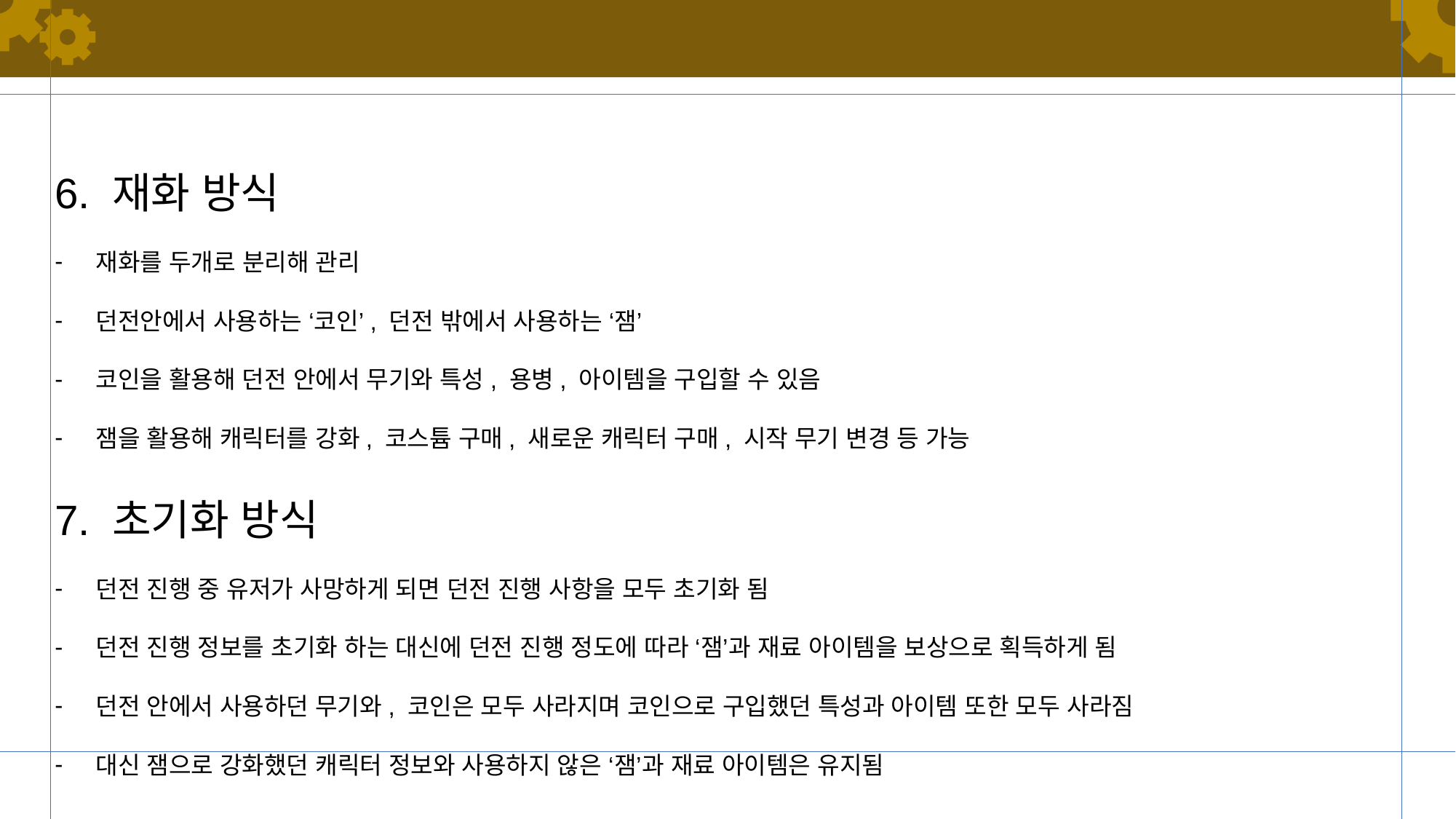

#
6. 재화 방식
재화를 두개로 분리해 관리
던전안에서 사용하는 ‘코인’, 던전 밖에서 사용하는 ‘잼’
코인을 활용해 던전 안에서 무기와 특성, 용병, 아이템을 구입할 수 있음
잼을 활용해 캐릭터를 강화, 코스튬 구매, 새로운 캐릭터 구매, 시작 무기 변경 등 가능
7. 초기화 방식
던전 진행 중 유저가 사망하게 되면 던전 진행 사항을 모두 초기화 됨
던전 진행 정보를 초기화 하는 대신에 던전 진행 정도에 따라 ‘잼’과 재료 아이템을 보상으로 획득하게 됨
던전 안에서 사용하던 무기와, 코인은 모두 사라지며 코인으로 구입했던 특성과 아이템 또한 모두 사라짐
대신 잼으로 강화했던 캐릭터 정보와 사용하지 않은 ‘잼’과 재료 아이템은 유지됨